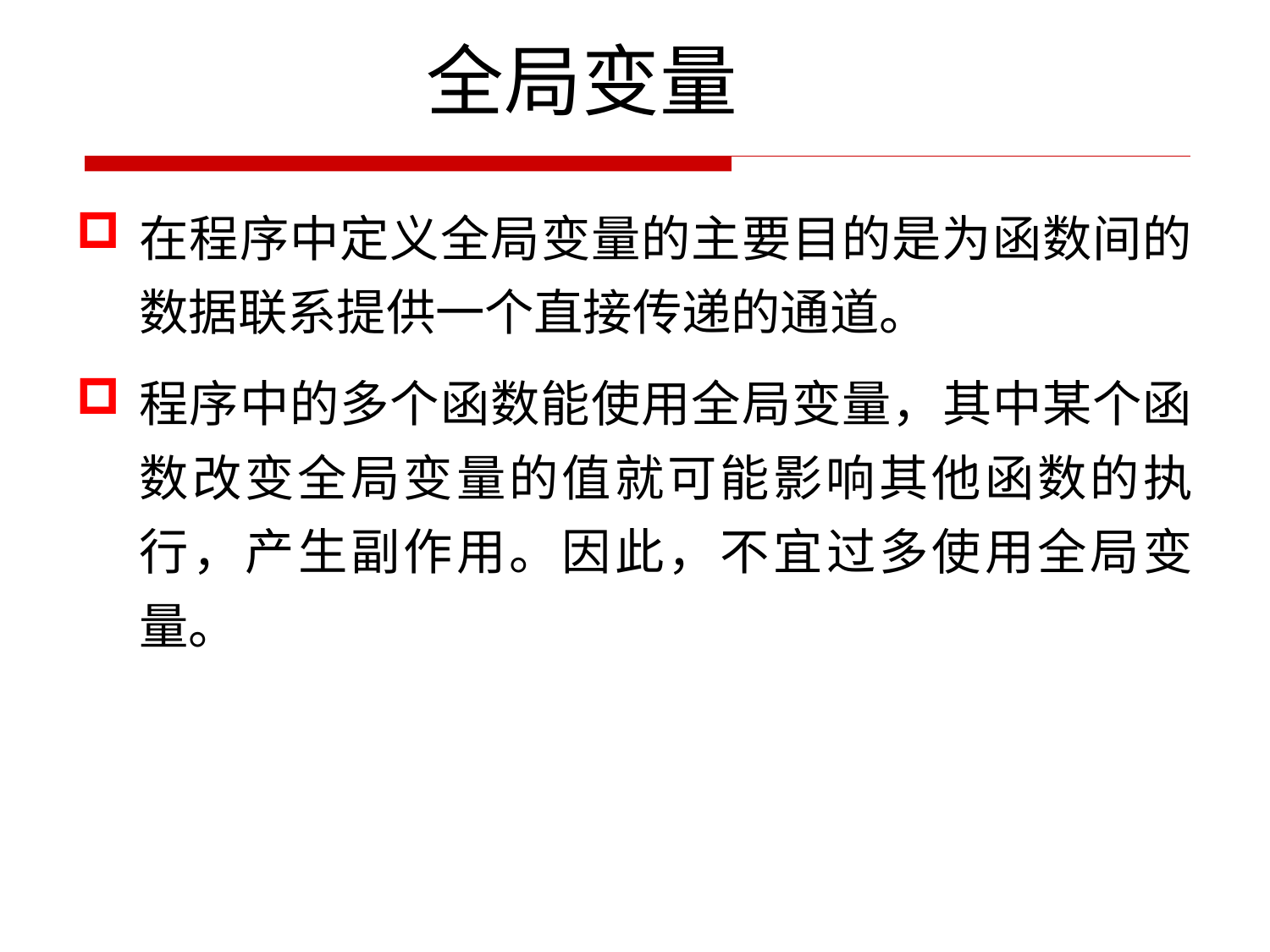

全局变量
在程序中定义全局变量的主要目的是为函数间的数据联系提供一个直接传递的通道。
程序中的多个函数能使用全局变量，其中某个函数改变全局变量的值就可能影响其他函数的执行，产生副作用。因此，不宜过多使用全局变量。